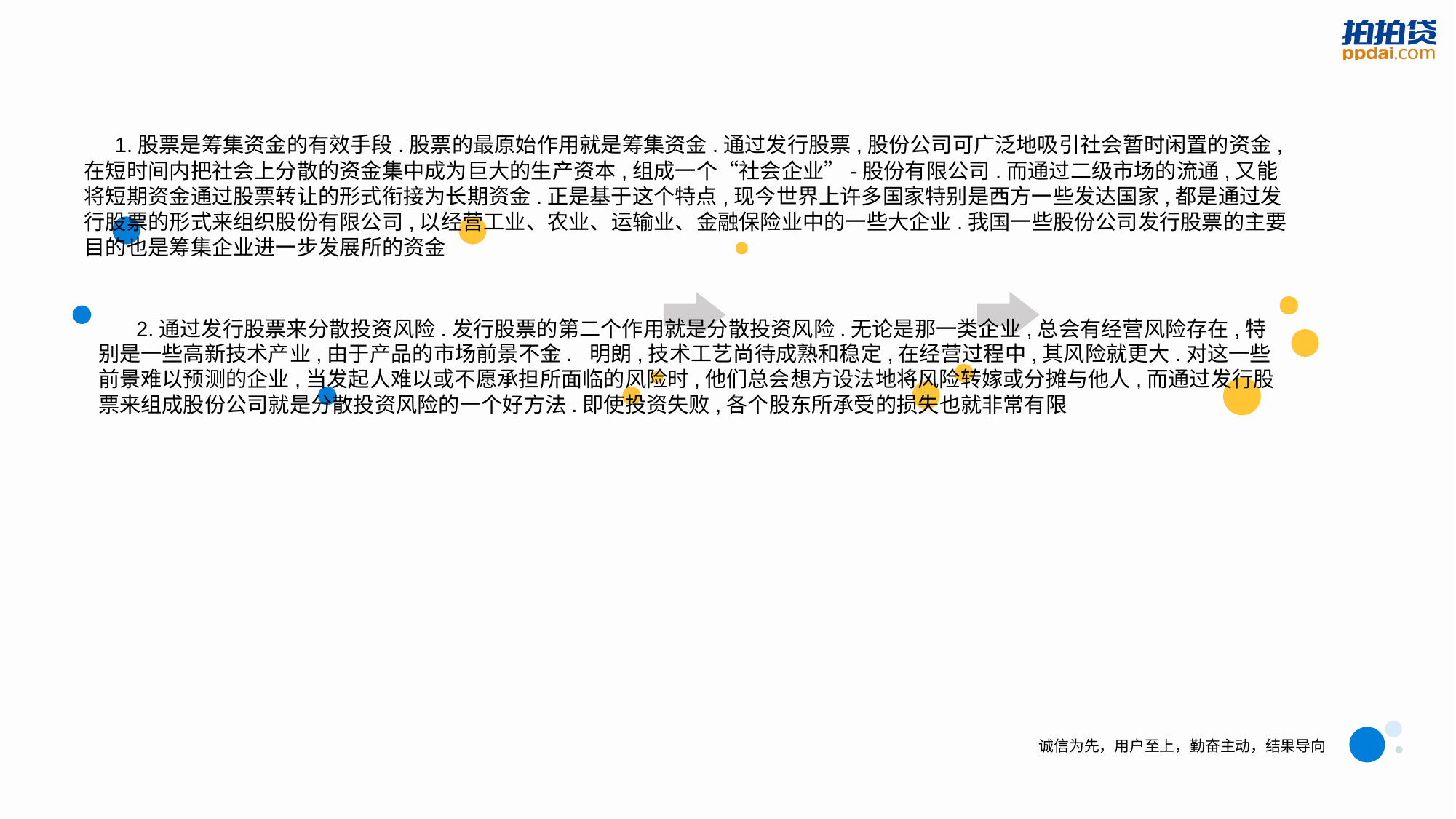

1.股票是筹集资金的有效手段.股票的最原始作用就是筹集资金.通过发行股票,股份公司可广泛地吸引社会暂时闲置的资金,在短时间内把社会上分散的资金集中成为巨大的生产资本,组成一个“社会企业”-股份有限公司.而通过二级市场的流通,又能将短期资金通过股票转让的形式衔接为长期资金.正是基于这个特点,现今世界上许多国家特别是西方一些发达国家,都是通过发行股票的形式来组织股份有限公司,以经营工业、农业、运输业、金融保险业中的一些大企业.我国一些股份公司发行股票的主要目的也是筹集企业进一步发展所的资金

        2.通过发行股票来分散投资风险.发行股票的第二个作用就是分散投资风险.无论是那一类企业,总会有经营风险存在,特别是一些高新技术产业,由于产品的市场前景不金.  明朗,技术工艺尚待成熟和稳定,在经营过程中,其风险就更大.对这一些前景难以预测的企业,当发起人难以或不愿承担所面临的风险时,他们总会想方设法地将风险转嫁或分摊与他人,而通过发行股票来组成股份公司就是分散投资风险的一个好方法.即使投资失败,各个股东所承受的损失也就非常有限